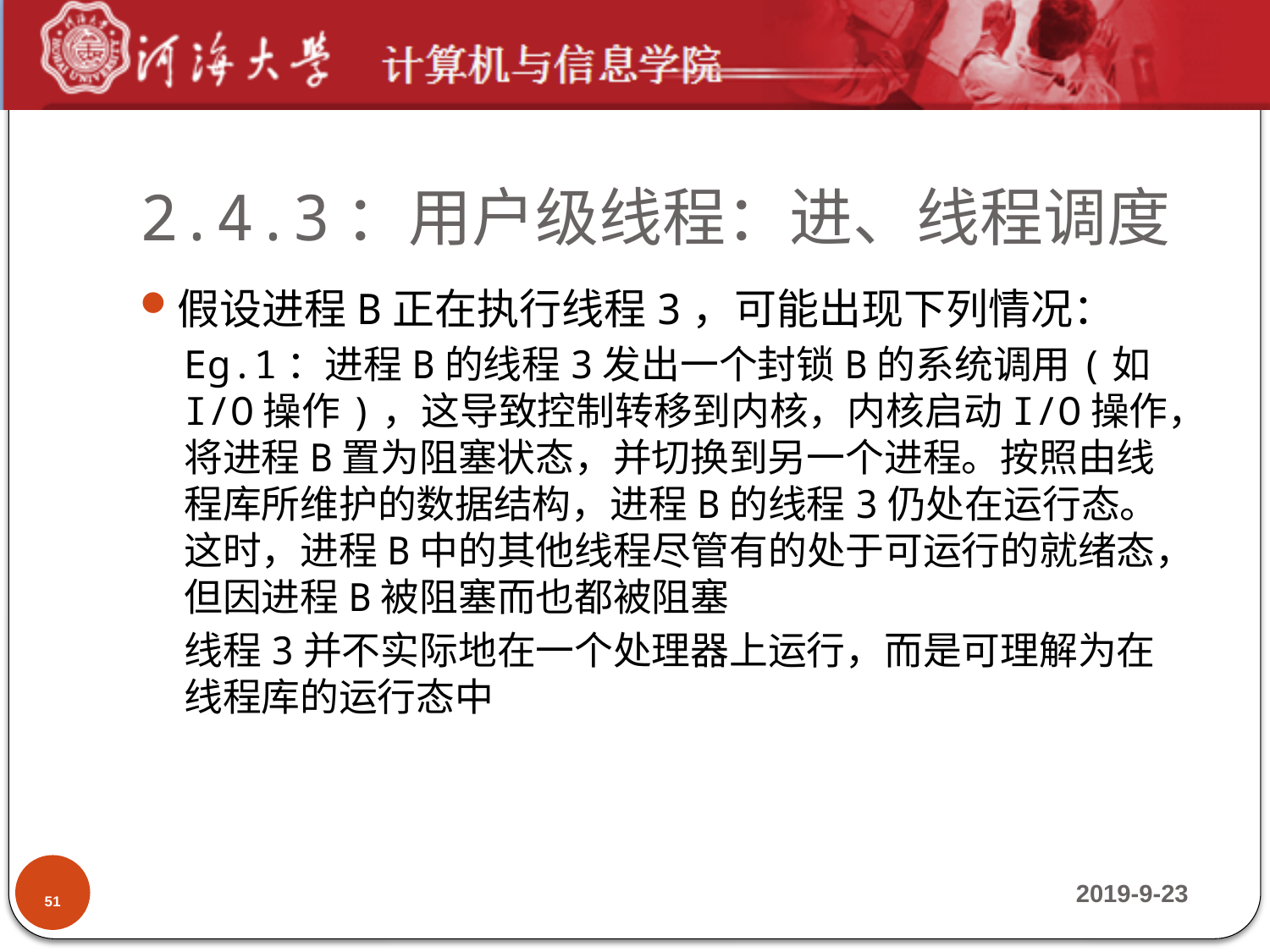

# 2.4.3：用户级线程：进、线程调度
假设进程B正在执行线程3，可能出现下列情况：
Eg.1：进程B的线程3发出一个封锁B的系统调用(如I/O操作)，这导致控制转移到内核，内核启动I/O操作，将进程B置为阻塞状态，并切换到另一个进程。按照由线程库所维护的数据结构，进程B的线程3仍处在运行态。这时，进程B中的其他线程尽管有的处于可运行的就绪态，但因进程B被阻塞而也都被阻塞
线程3并不实际地在一个处理器上运行，而是可理解为在线程库的运行态中

51
2019-9-23